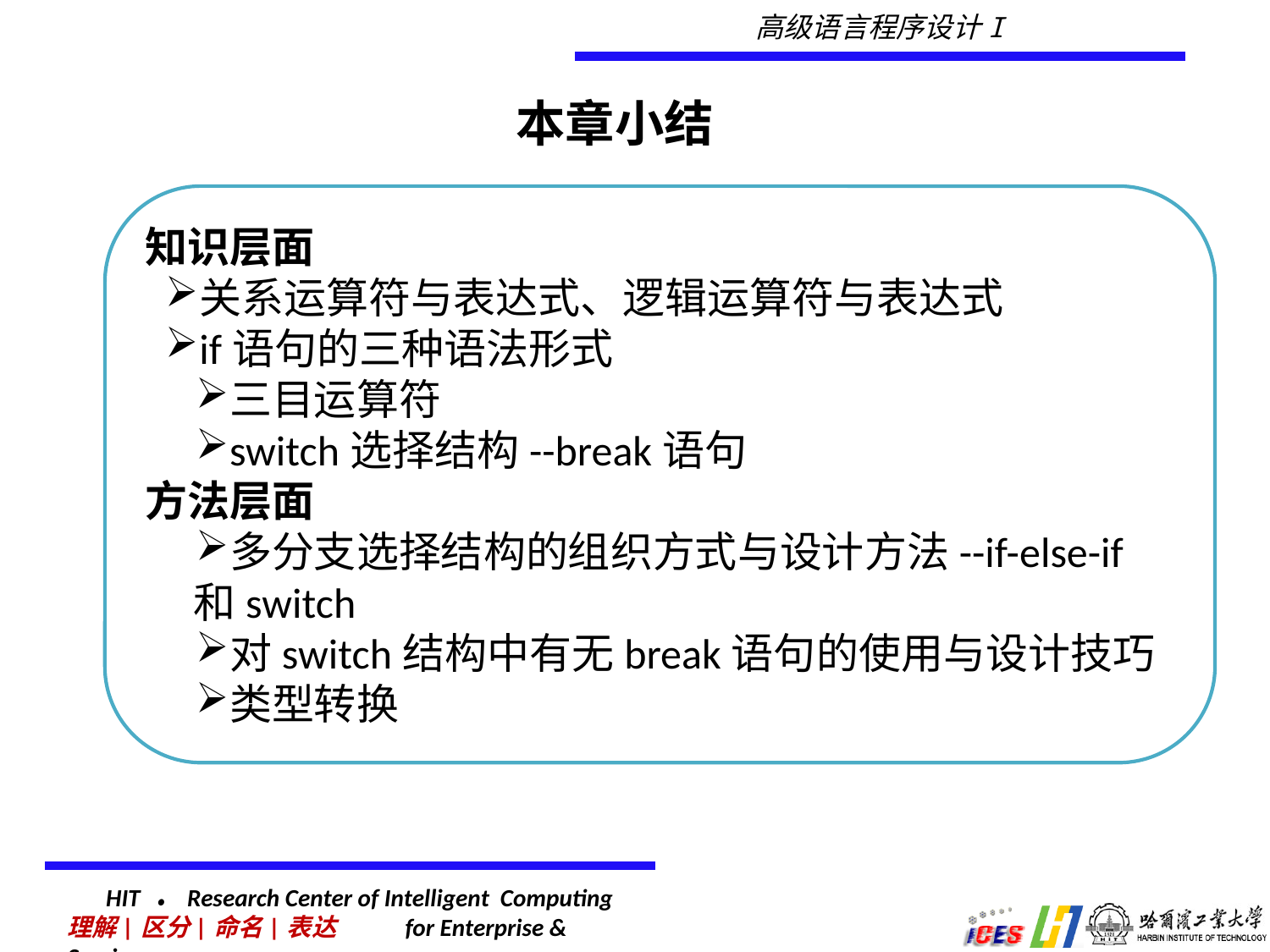

本章小结
知识层面
关系运算符与表达式、逻辑运算符与表达式
if语句的三种语法形式
三目运算符
switch选择结构--break语句
方法层面
多分支选择结构的组织方式与设计方法--if-else-if和switch
对switch结构中有无break语句的使用与设计技巧
类型转换